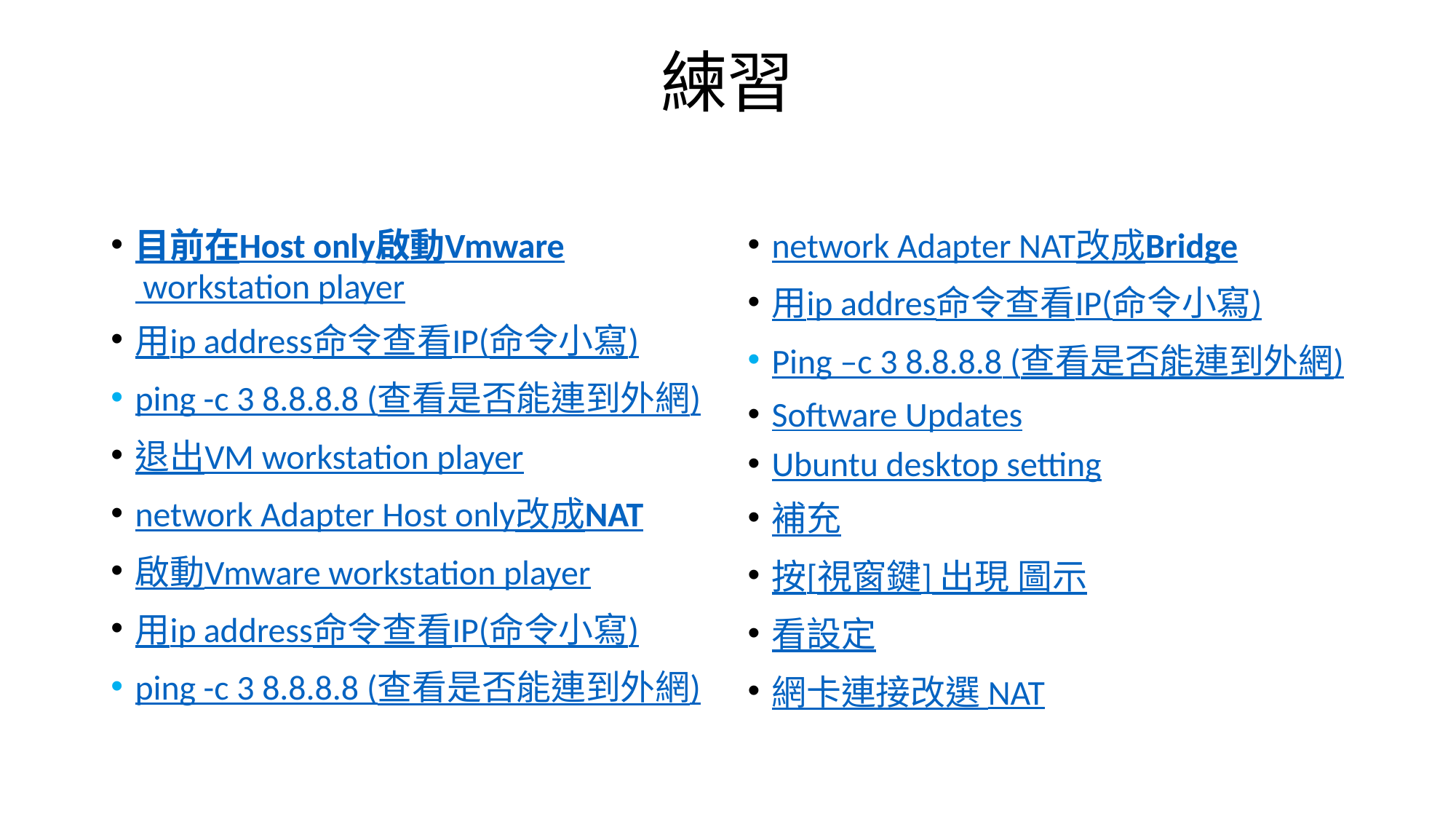

# 練習
目前在Host only啟動Vmware workstation player
用ip address命令查看IP(命令小寫)
ping -c 3 8.8.8.8 (查看是否能連到外網)
退出VM workstation player
network Adapter Host only改成NAT
啟動Vmware workstation player
用ip address命令查看IP(命令小寫)
ping -c 3 8.8.8.8 (查看是否能連到外網)

network Adapter NAT改成Bridge
用ip addres命令查看IP(命令小寫)
Ping –c 3 8.8.8.8 (查看是否能連到外網)
Software Updates
Ubuntu desktop setting
補充
按[視窗鍵] 出現 圖示
看設定
網卡連接改選 NAT